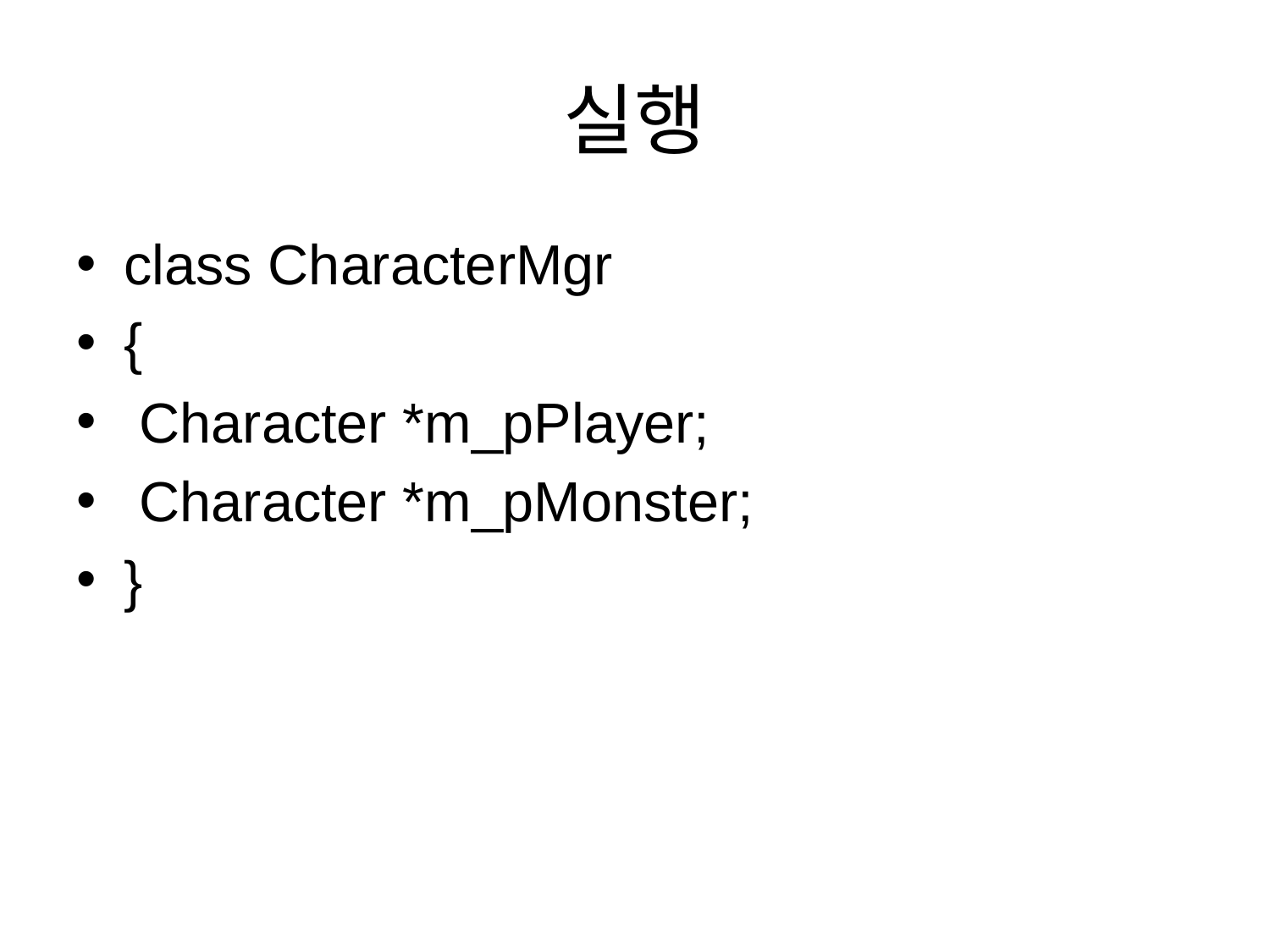

# 실행
class CharacterMgr
{
 Character *m_pPlayer;
 Character *m_pMonster;
}